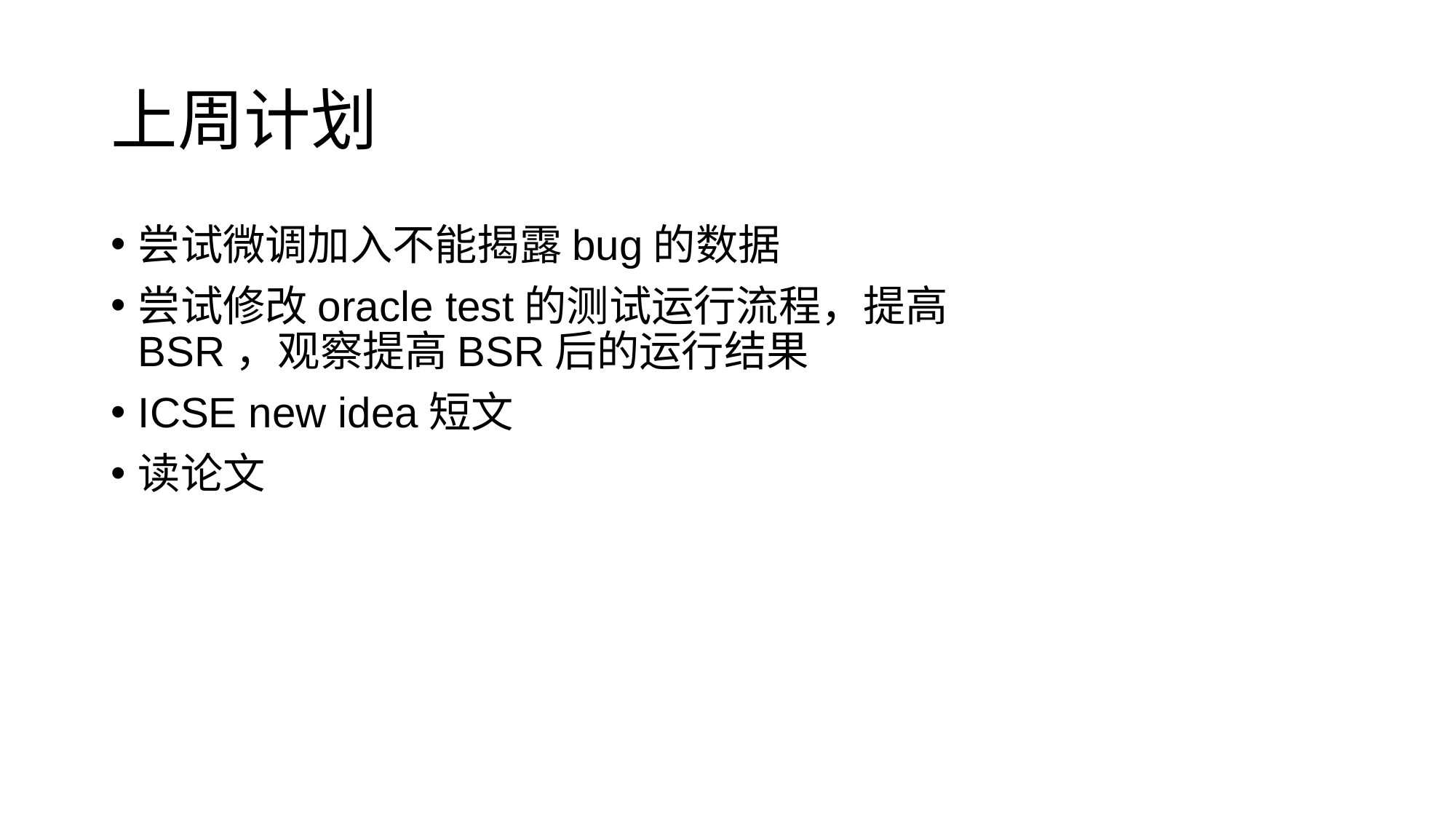

# 上周计划
尝试微调加入不能揭露bug的数据
尝试修改oracle test的测试运行流程，提高BSR，观察提高BSR后的运行结果
ICSE new idea短文
读论文